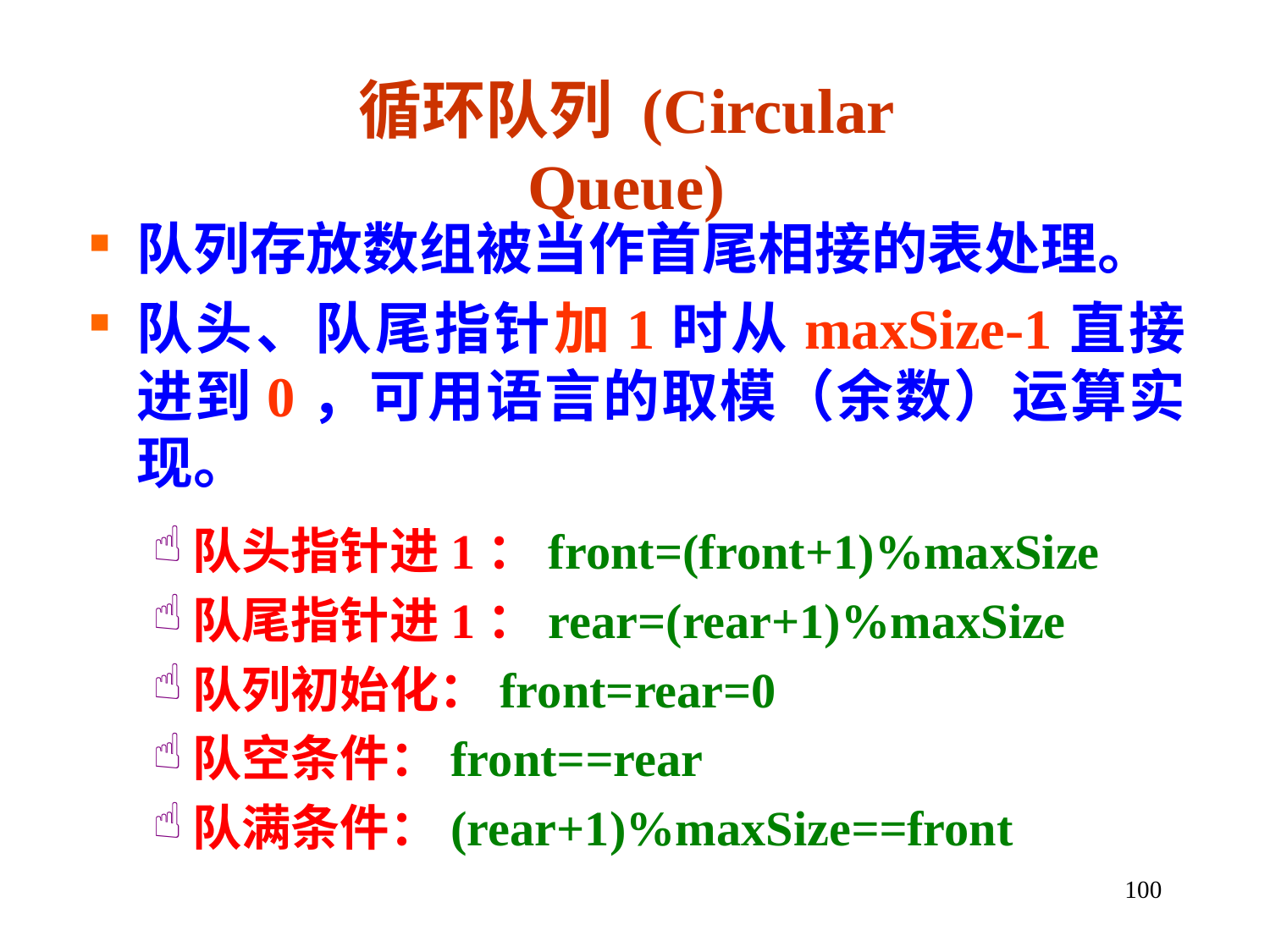

# 循环队列 (Circular Queue)
队列存放数组被当作首尾相接的表处理。
队头、队尾指针加1时从maxSize-1直接进到0，可用语言的取模（余数）运算实现。
队头指针进1：front=(front+1)%maxSize
队尾指针进1：rear=(rear+1)%maxSize
队列初始化：front=rear=0
队空条件：front==rear
队满条件：(rear+1)%maxSize==front
100